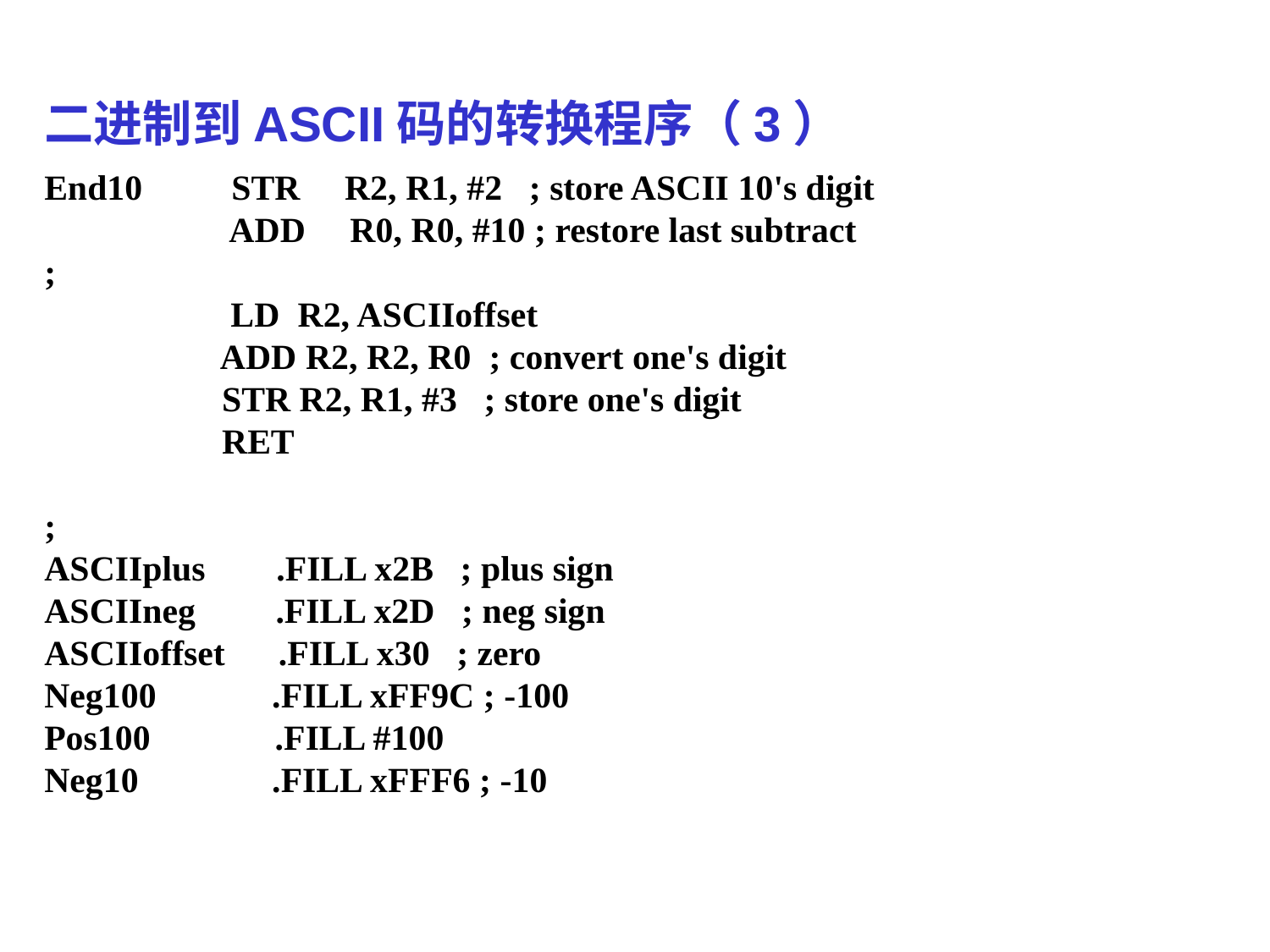

# 二进制到ASCII码的转换程序（3）
End10          STR     R2, R1, #2   ; store ASCII 10's digit
                     ADD     R0, R0, #10 ; restore last subtract
;
                     LD  R2, ASCIIoffset
                    ADD R2, R2, R0  ; convert one's digit
                    STR R2, R1, #3   ; store one's digit
                    RET
;
ASCIIplus        .FILL x2B   ; plus sign
ASCIIneg         .FILL x2D   ; neg sign
ASCIIoffset      .FILL x30   ; zero
Neg100             .FILL xFF9C ; -100
Pos100              .FILL #100
Neg10               .FILL xFFF6 ; -10